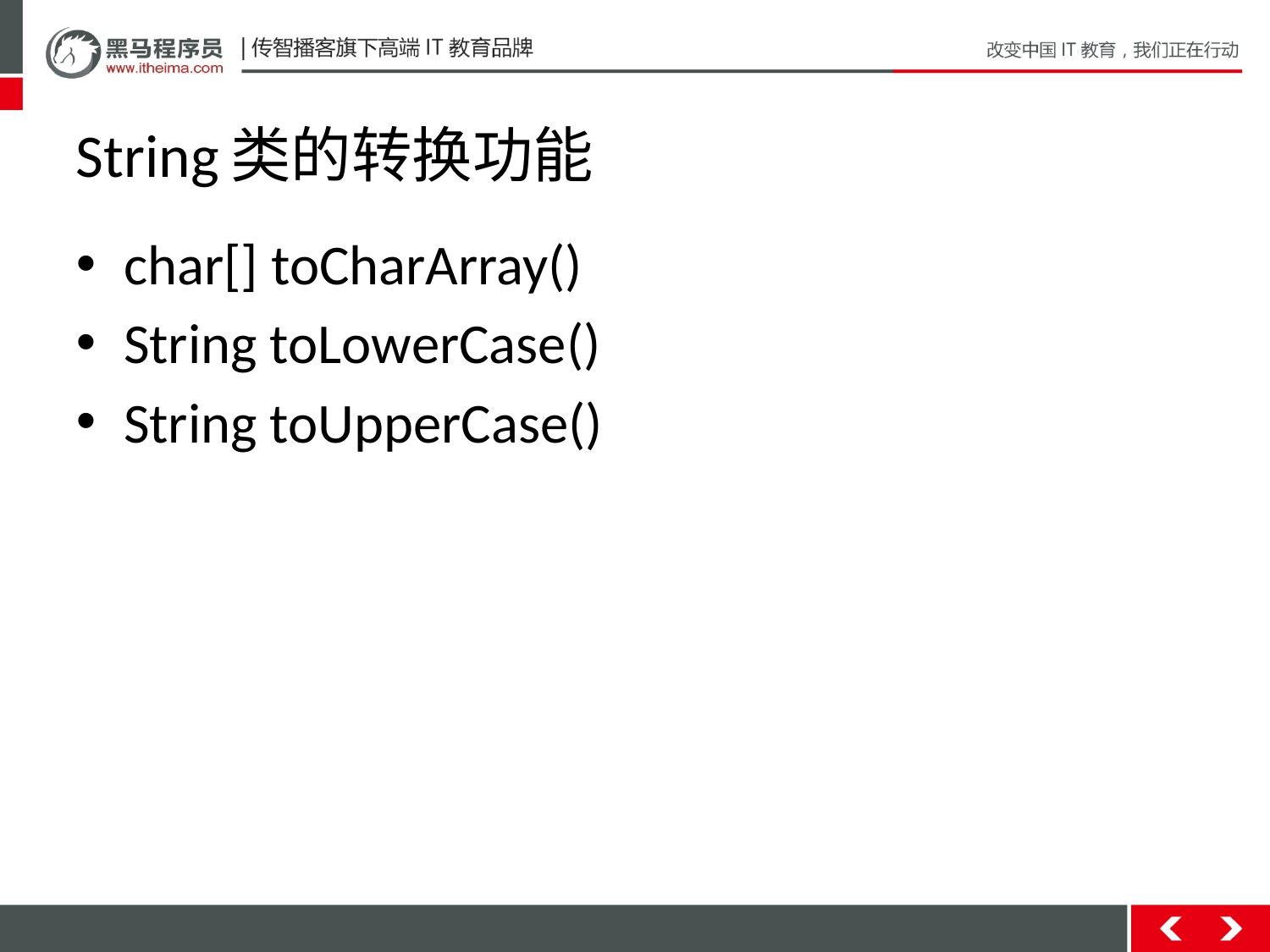

# String类的转换功能
char[] toCharArray()
String toLowerCase()
String toUpperCase()